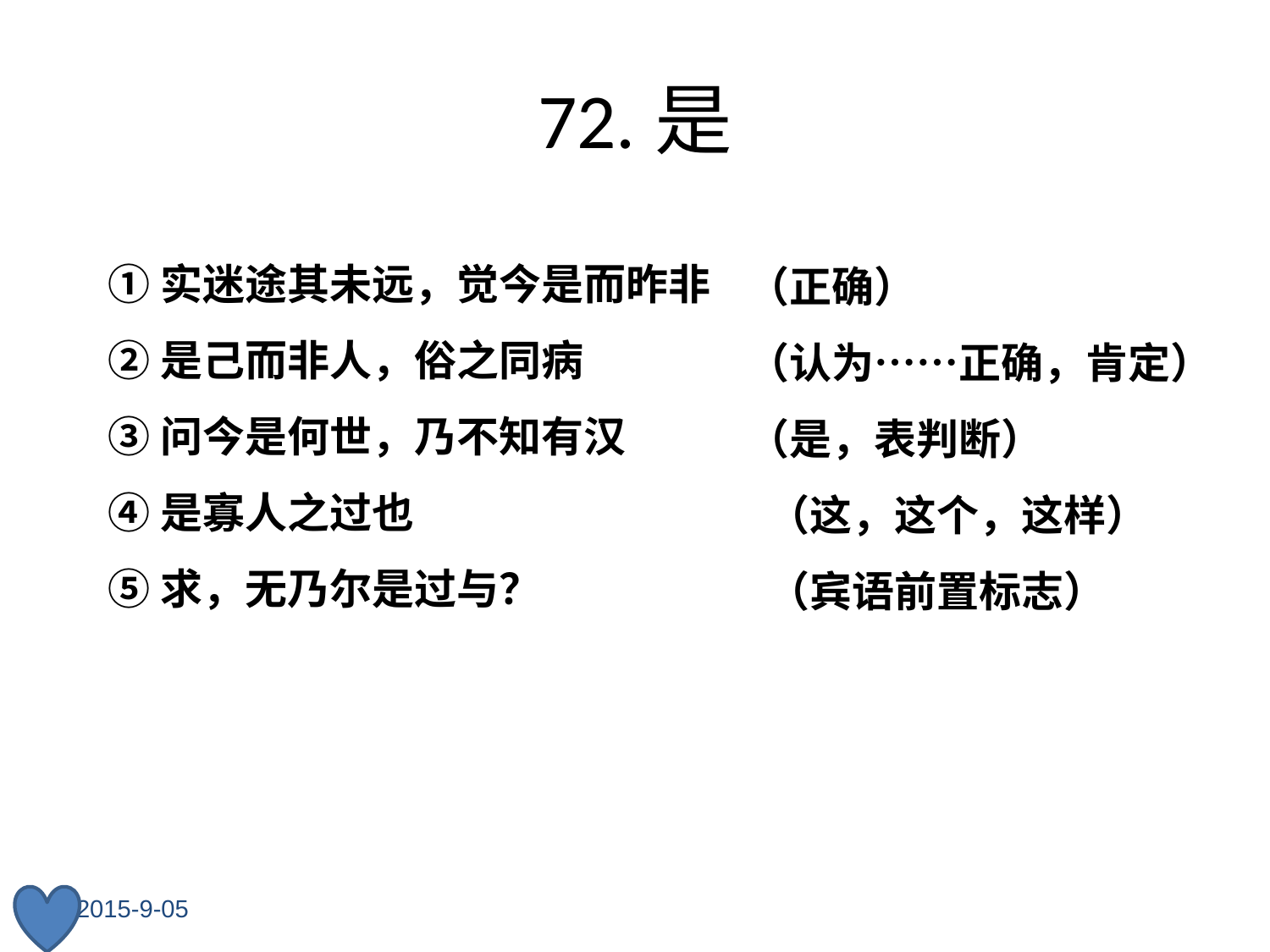

# 72.是
①实迷途其未远，觉今是而昨非
②是己而非人，俗之同病
③问今是何世，乃不知有汉
④是寡人之过也
⑤求，无乃尔是过与？

（正确）
（认为……正确，肯定）
（是，表判断）
 （这，这个，这样）
 （宾语前置标志）
2015-9-05